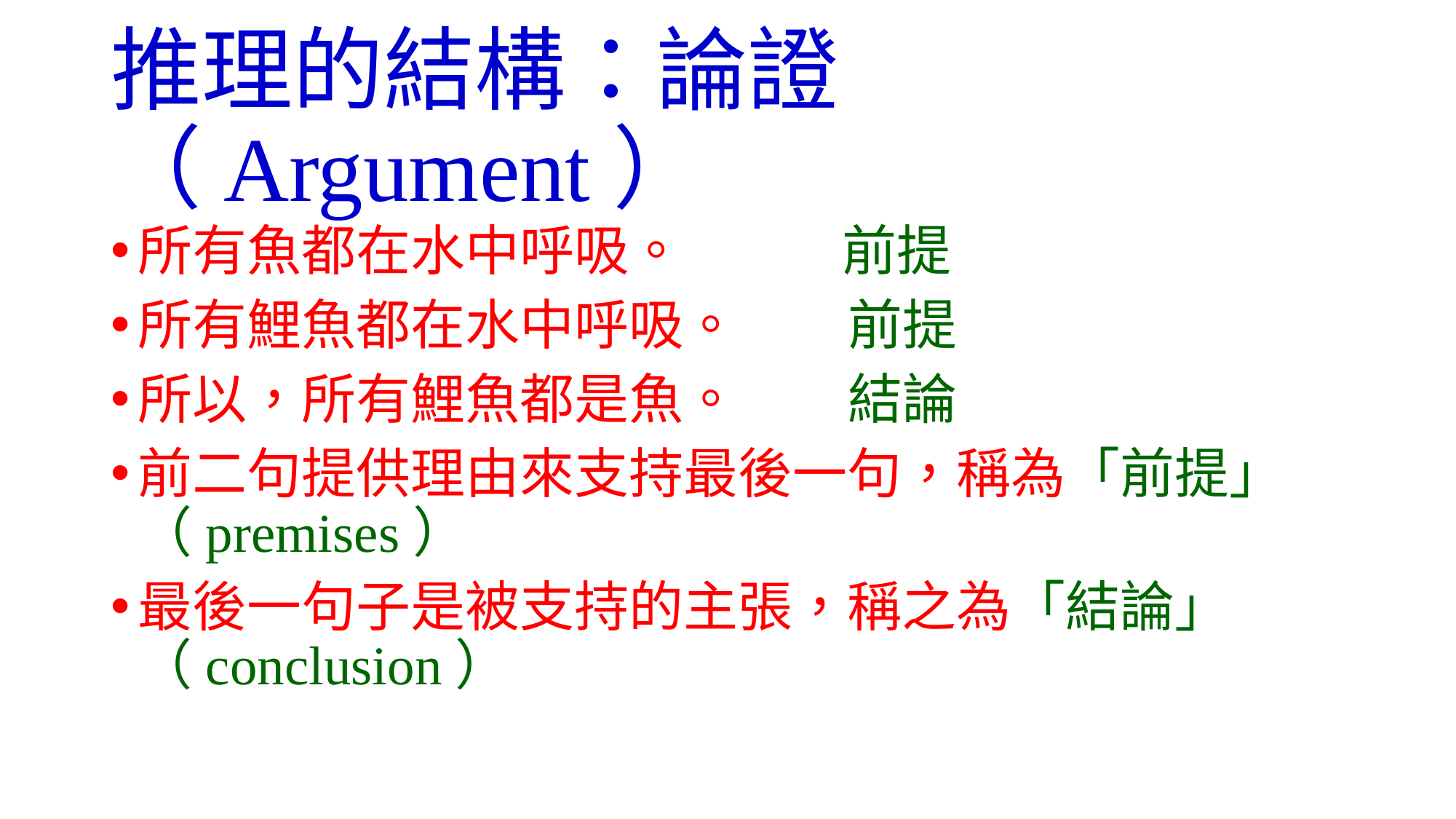

# 推理的結構：論證（Argument）
所有魚都在水中呼吸。             前提
所有鯉魚都在水中呼吸。         前提
所以，所有鯉魚都是魚。         結論
前二句提供理由來支持最後一句，稱為「前提」（premises）
最後一句子是被支持的主張，稱之為「結論」（conclusion）